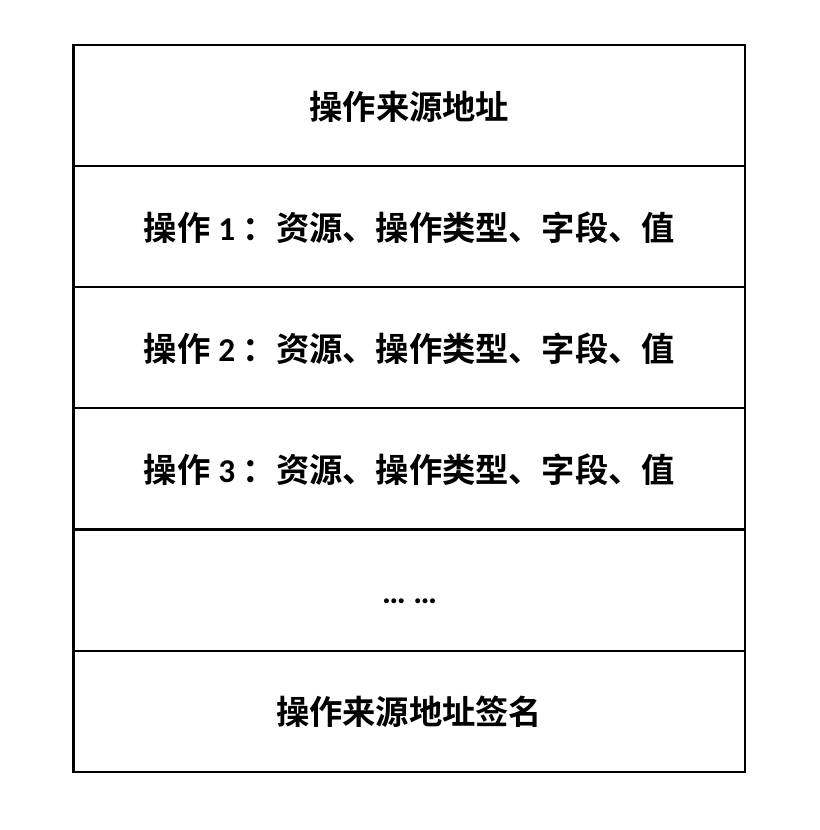

操作来源地址
操作1：资源、操作类型、字段、值
操作2：资源、操作类型、字段、值
操作3：资源、操作类型、字段、值
… …
操作来源地址签名